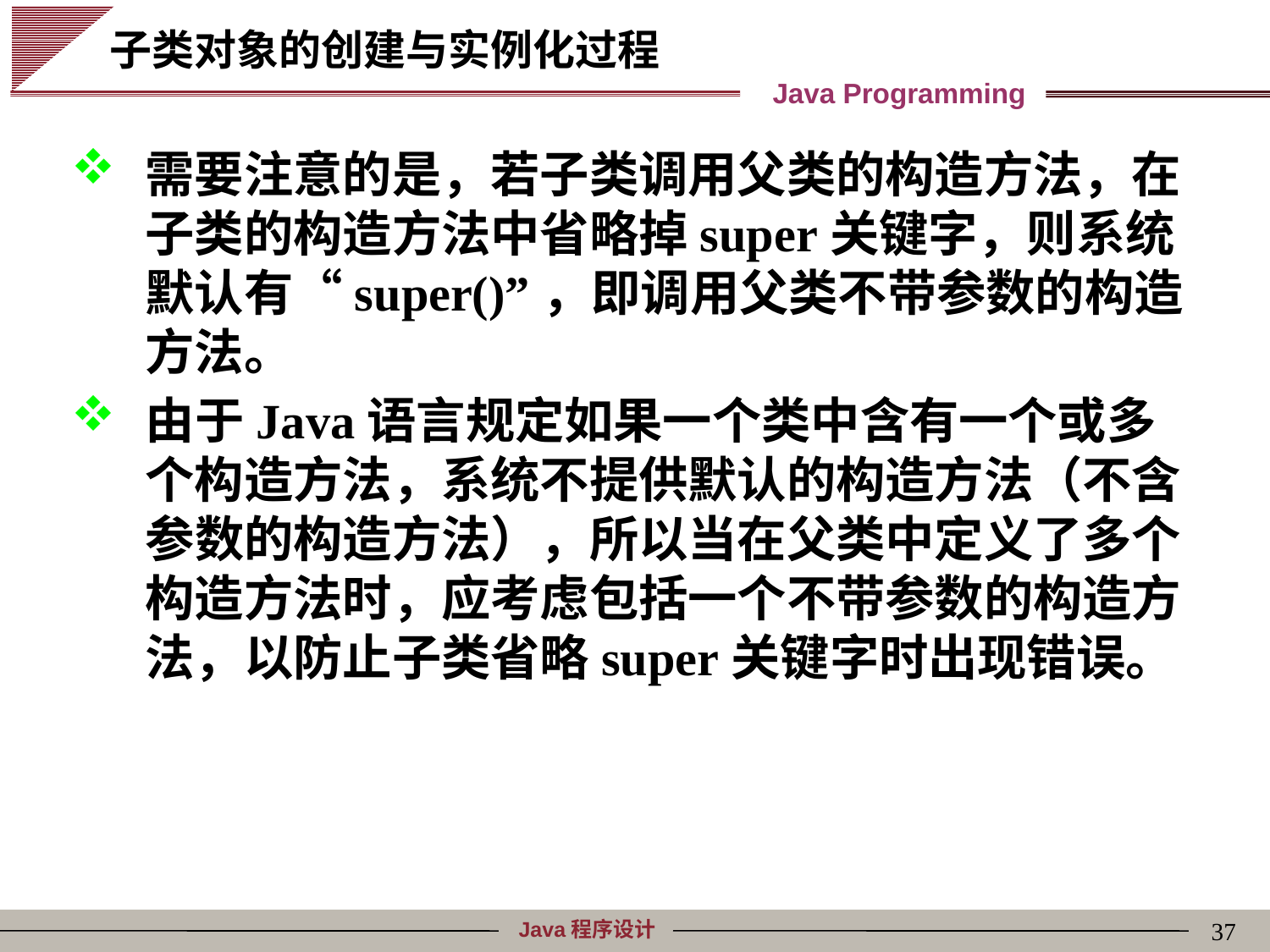

子类对象的创建与实例化过程
需要注意的是，若子类调用父类的构造方法，在子类的构造方法中省略掉super关键字，则系统默认有“super()”，即调用父类不带参数的构造方法。
由于Java语言规定如果一个类中含有一个或多个构造方法，系统不提供默认的构造方法（不含参数的构造方法），所以当在父类中定义了多个构造方法时，应考虑包括一个不带参数的构造方法，以防止子类省略super关键字时出现错误。